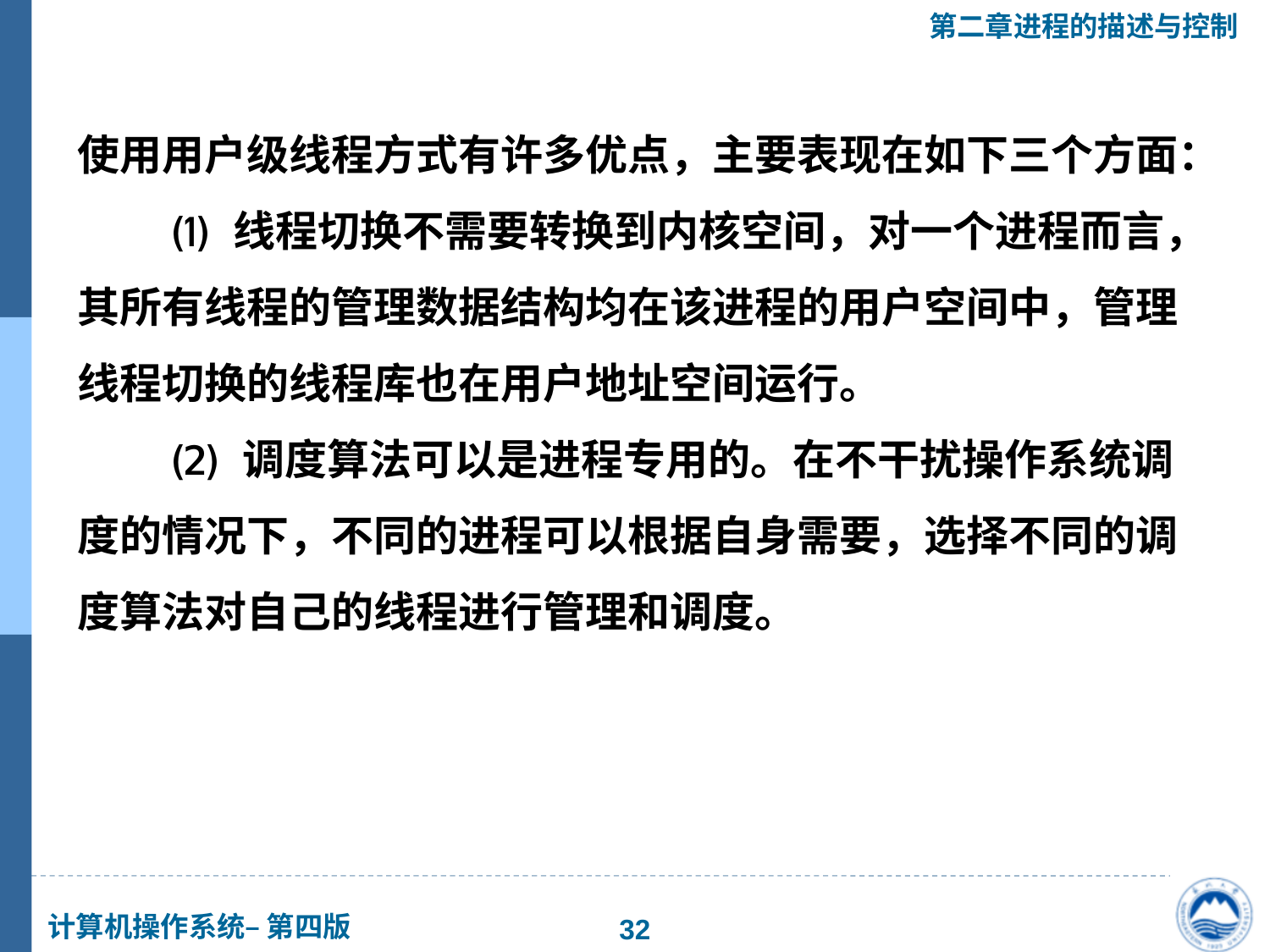

使用用户级线程方式有许多优点，主要表现在如下三个方面：
　　(1) 线程切换不需要转换到内核空间，对一个进程而言，其所有线程的管理数据结构均在该进程的用户空间中，管理线程切换的线程库也在用户地址空间运行。
　　(2) 调度算法可以是进程专用的。在不干扰操作系统调度的情况下，不同的进程可以根据自身需要，选择不同的调度算法对自己的线程进行管理和调度。